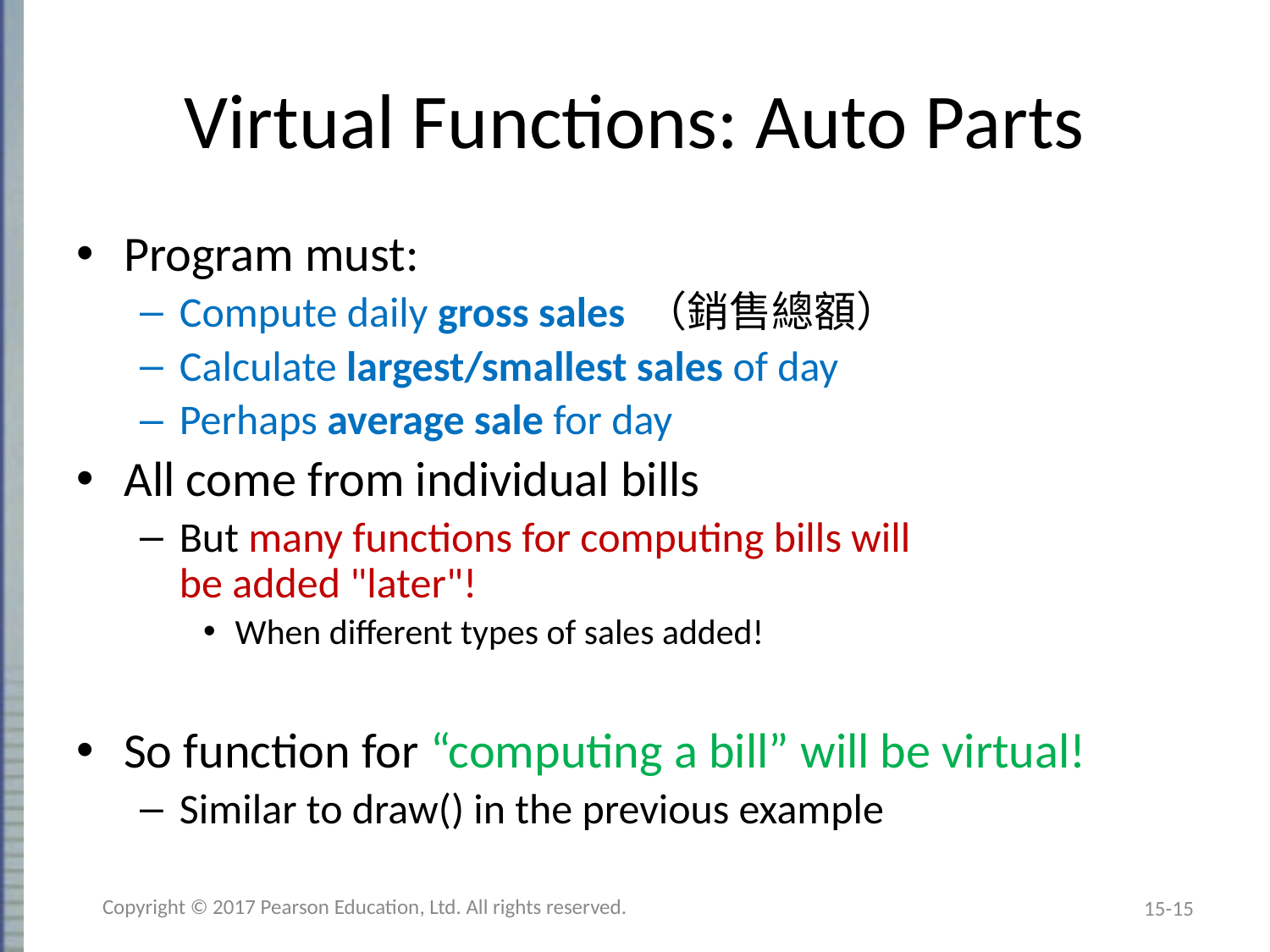

# Virtual Functions: Auto Parts
Program must:
Compute daily gross sales （銷售總額）
Calculate largest/smallest sales of day
Perhaps average sale for day
All come from individual bills
But many functions for computing bills will
be added "later"!
When different types of sales added!

So function for “computing a bill” will be virtual!
Similar to draw() in the previous example
Copyright © 2017 Pearson Education, Ltd. All rights reserved.
15-15